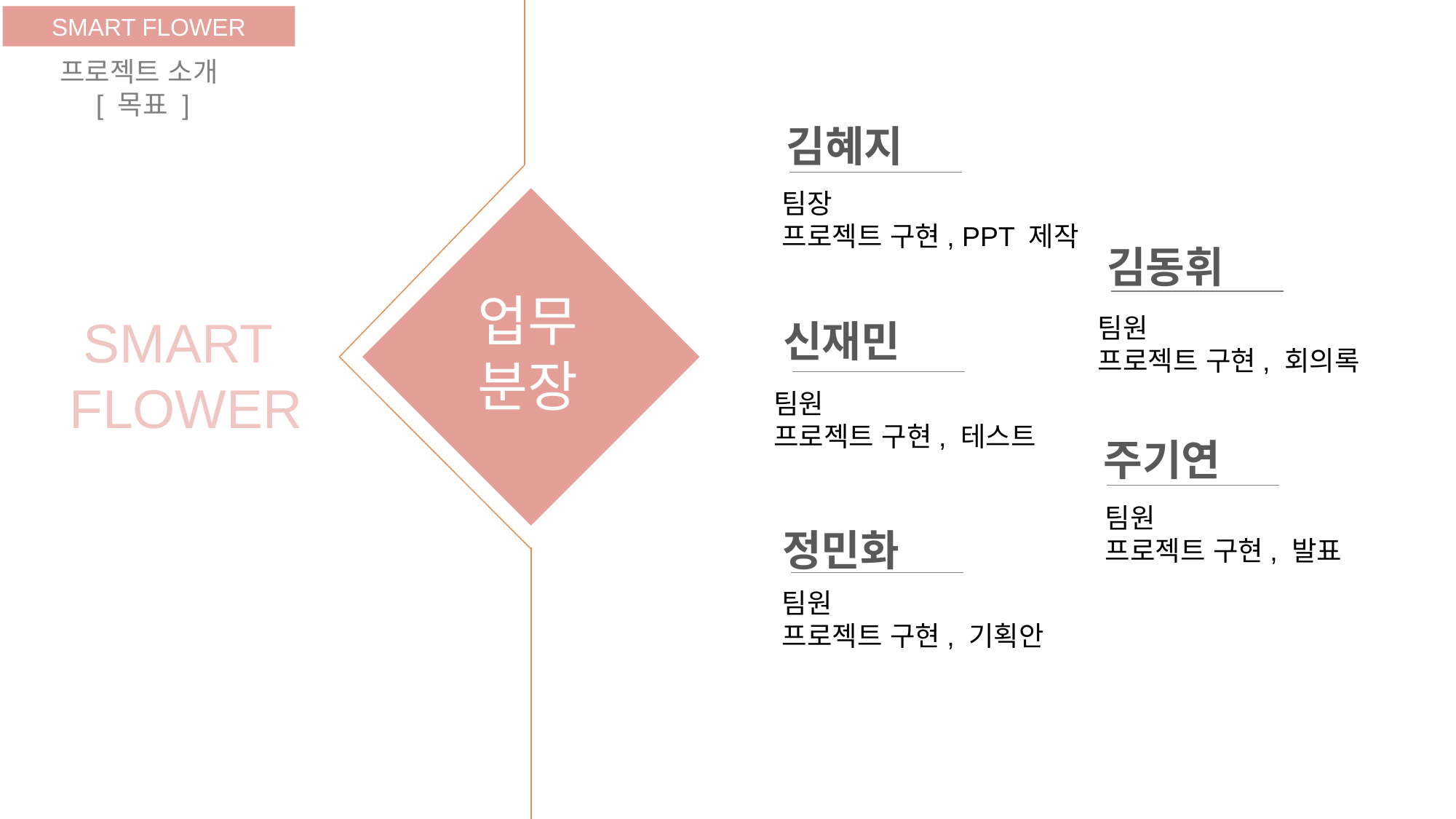

SMART FLOWER
프로젝트 소개
[ 목표 ]

김혜지
팀장
프로젝트 구현, PPT 제작
김동휘

업무
분장
SMART
 FLOWER
팀원
프로젝트 구현, 회의록
신재민
팀원
프로젝트 구현, 테스트
주기연
팀원
프로젝트 구현, 발표
정민화
팀원
프로젝트 구현, 기획안